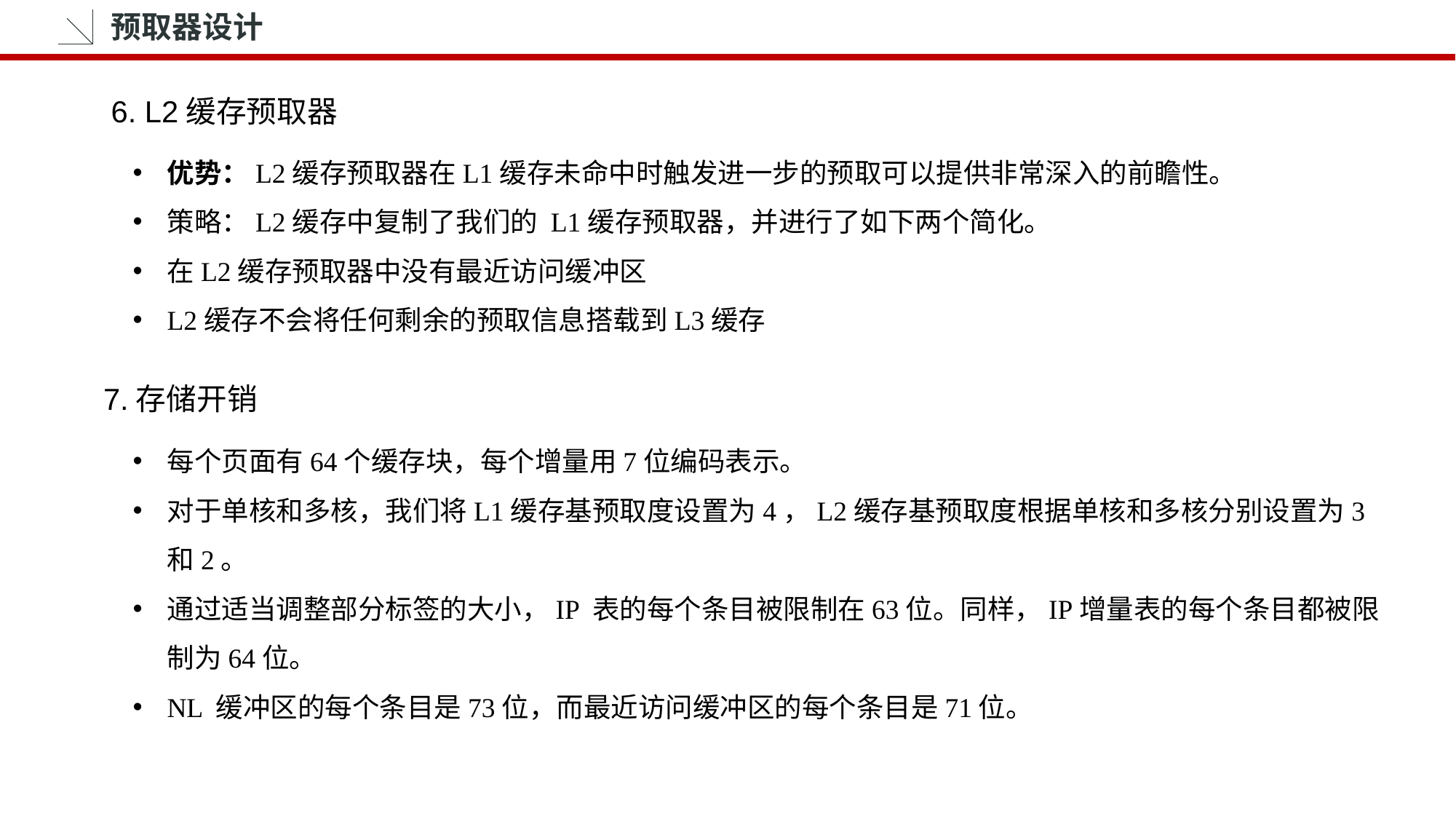

预取器设计
6. L2缓存预取器
优势：L2缓存预取器在L1缓存未命中时触发进一步的预取可以提供非常深入的前瞻性。
策略：L2缓存中复制了我们的 L1缓存预取器，并进行了如下两个简化。
在L2缓存预取器中没有最近访问缓冲区
L2缓存不会将任何剩余的预取信息搭载到L3缓存
7.存储开销
每个页面有64个缓存块，每个增量用7位编码表示。
对于单核和多核，我们将L1缓存基预取度设置为4，L2缓存基预取度根据单核和多核分别设置为3和2。
通过适当调整部分标签的大小，IP 表的每个条目被限制在63位。同样，IP增量表的每个条目都被限制为64位。
NL 缓冲区的每个条目是73位，而最近访问缓冲区的每个条目是71位。